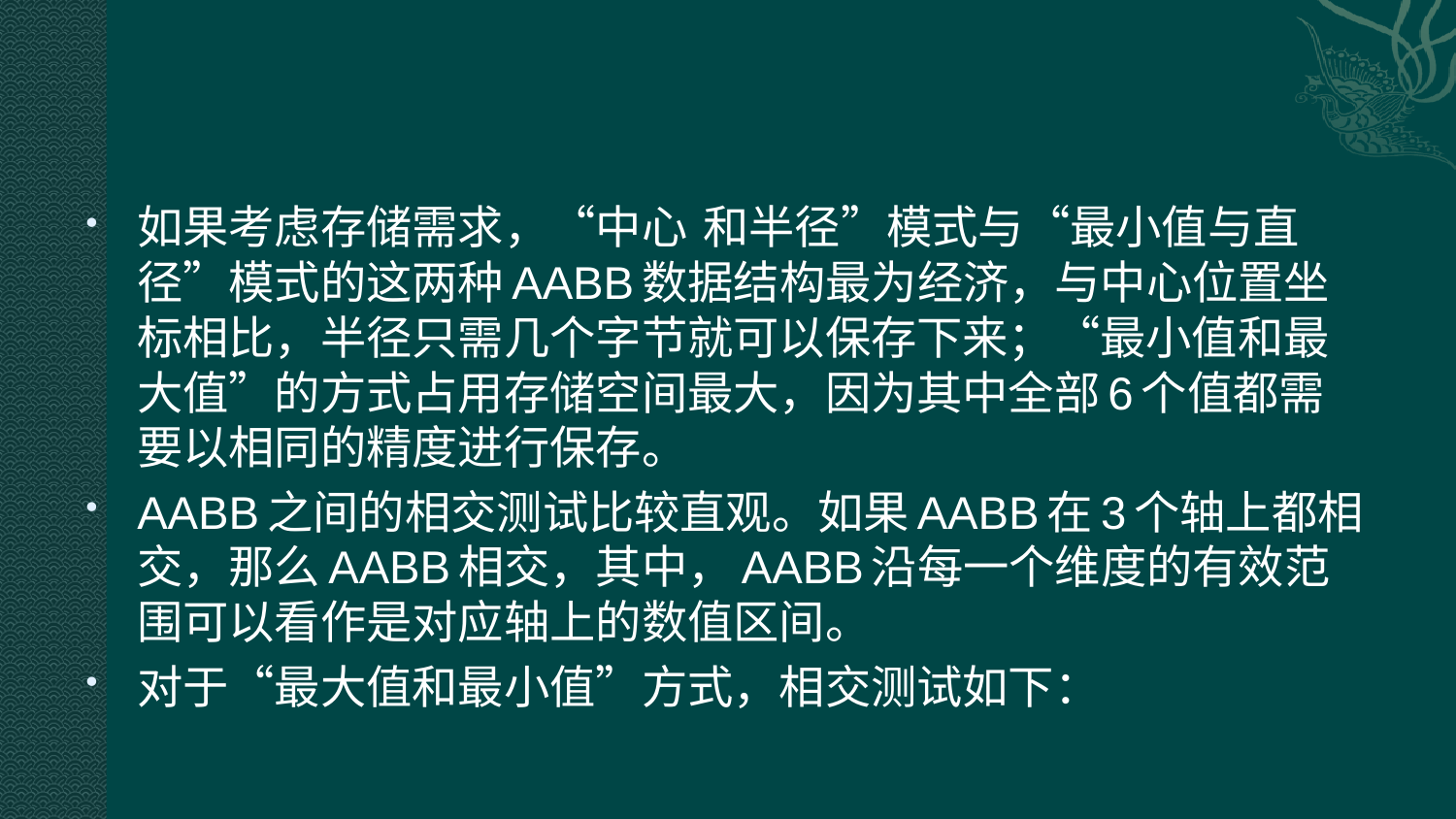

#
如果考虑存储需求，“中心­和半径”模式与“最小值与直径”模式的这两种AABB数据结构最为经济，与中心位置坐标相比，半径只需几个字节就可以保存下来；“最小值和最大值”的方式占用存储空间最大，因为其中全部6个值都需要以相同的精度进行保存。
AABB之间的相交测试比较直观。如果AABB在3个轴上都相交，那么AABB相交，其中，AABB沿每一个维度的有效范围可以看作是对应轴上的数值区间。
对于“最大值和最小值”方式，相交测试如下：